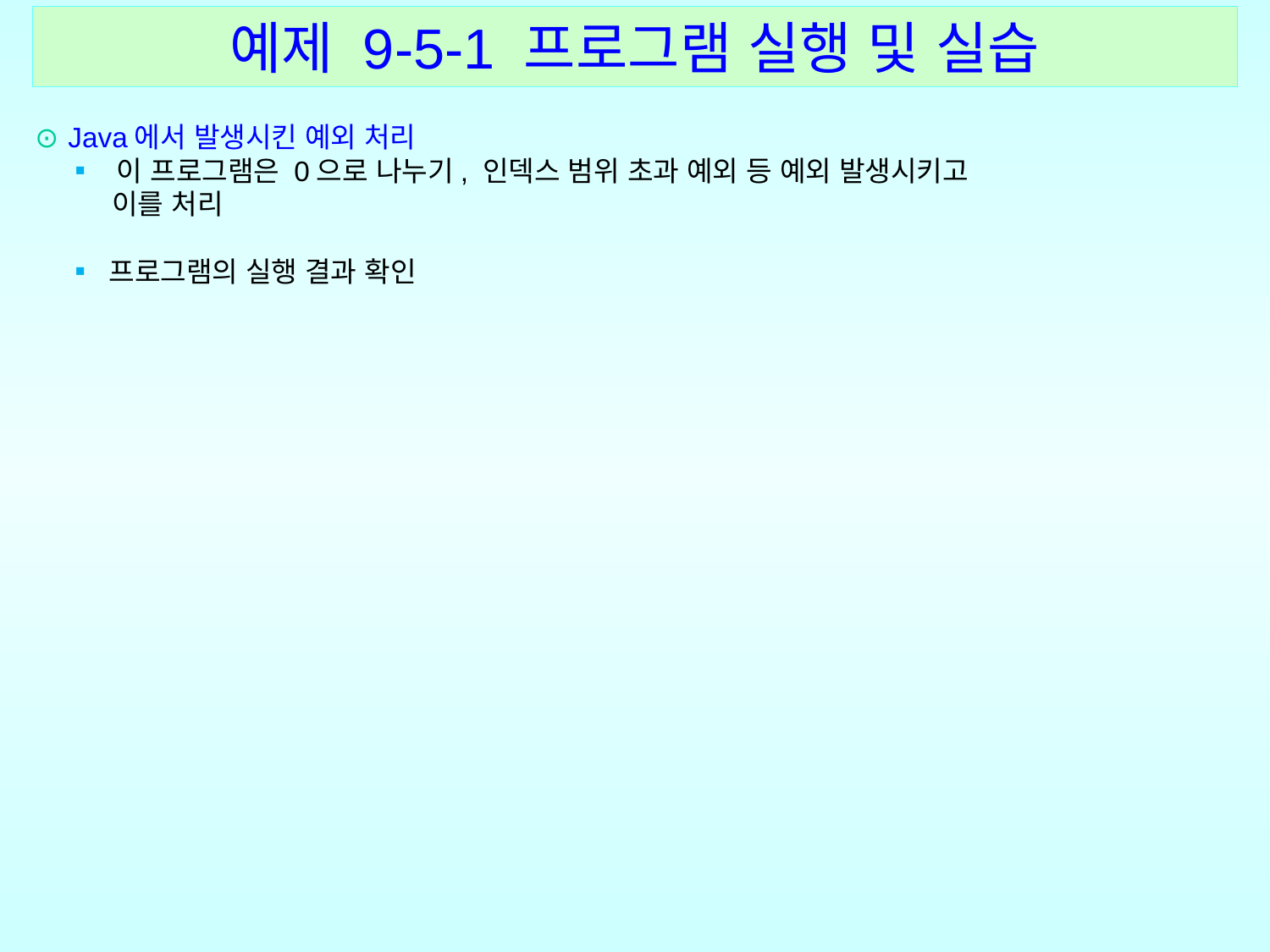

예제 9-5-1 프로그램 실행 및 실습
⊙ Java에서 발생시킨 예외 처리
    ▪  이 프로그램은 0으로 나누기, 인덱스 범위 초과 예외 등 예외 발생시키고
         이를 처리

    ▪ 프로그램의 실행 결과 확인